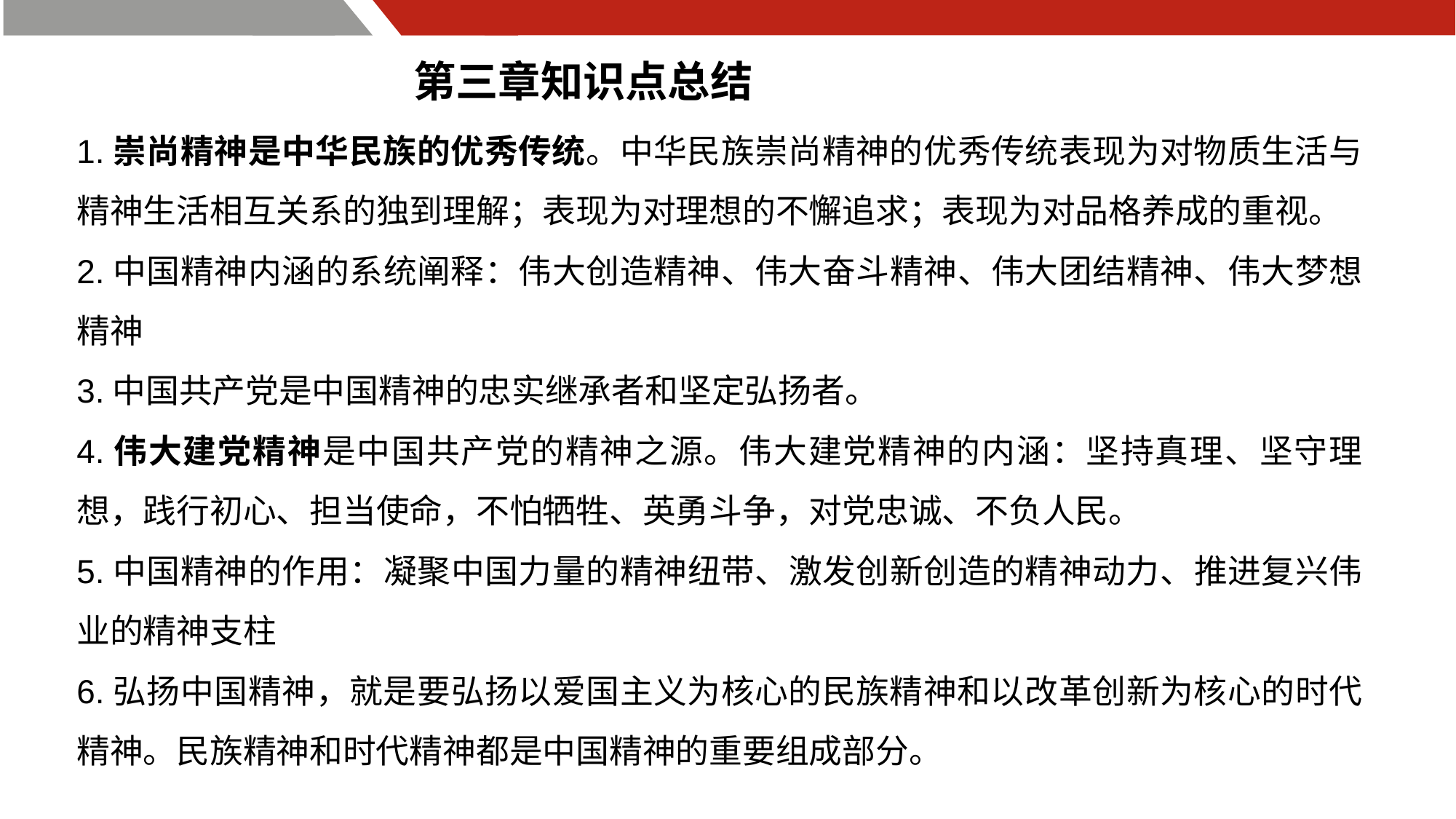

第三章知识点总结
1.崇尚精神是中华民族的优秀传统。中华民族崇尚精神的优秀传统表现为对物质生活与精神生活相互关系的独到理解；表现为对理想的不懈追求；表现为对品格养成的重视。
2.中国精神内涵的系统阐释：伟大创造精神、伟大奋斗精神、伟大团结精神、伟大梦想精神
3.中国共产党是中国精神的忠实继承者和坚定弘扬者。
4.伟大建党精神是中国共产党的精神之源。伟大建党精神的内涵：坚持真理、坚守理想，践行初心、担当使命，不怕牺牲、英勇斗争，对党忠诚、不负人民。
5.中国精神的作用：凝聚中国力量的精神纽带、激发创新创造的精神动力、推进复兴伟业的精神支柱
6.弘扬中国精神，就是要弘扬以爱国主义为核心的民族精神和以改革创新为核心的时代精神。民族精神和时代精神都是中国精神的重要组成部分。